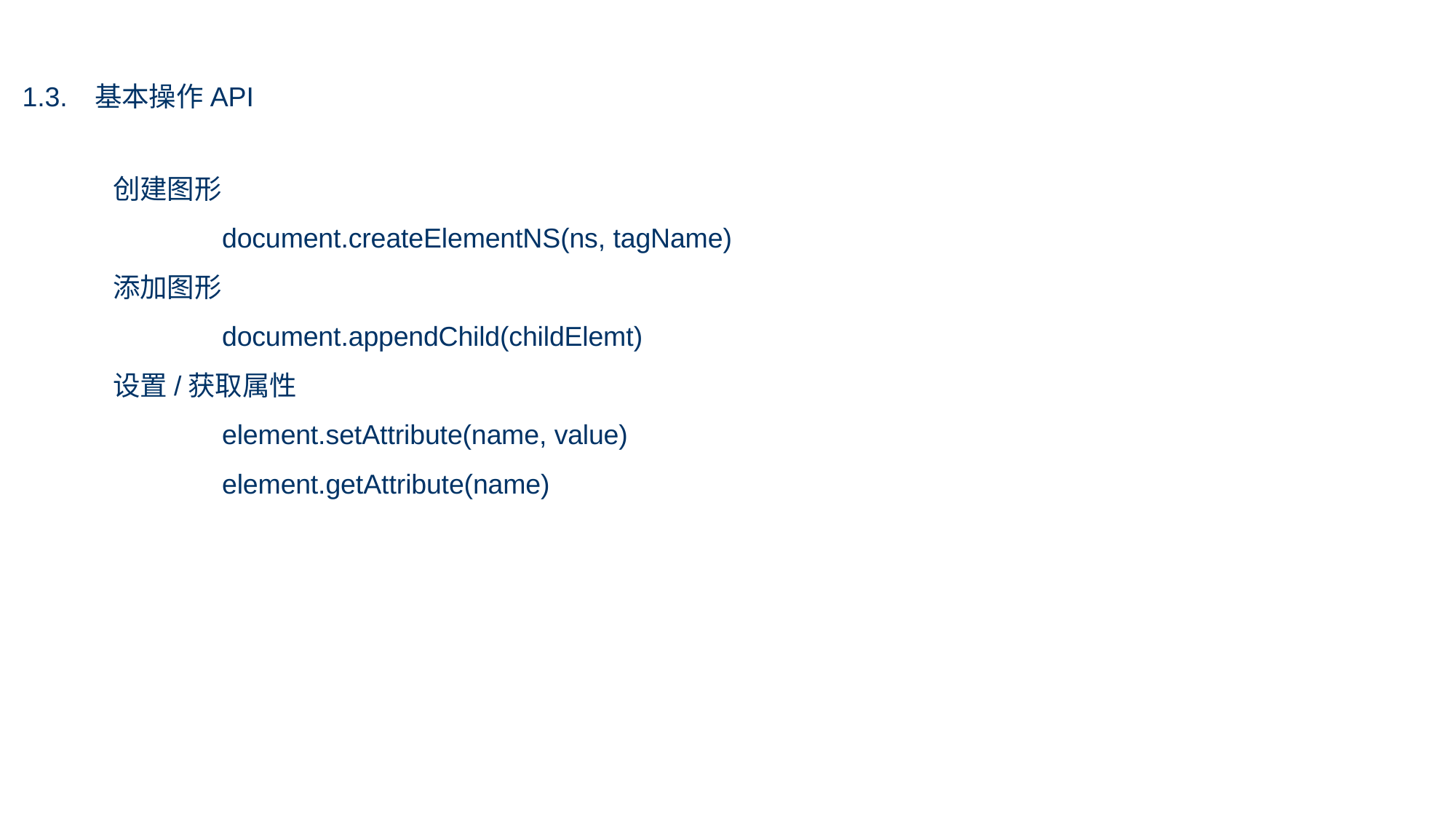

1.3. 基本操作API
创建图形
	document.createElementNS(ns, tagName)
添加图形
	document.appendChild(childElemt)
设置/获取属性
	element.setAttribute(name, value)
	element.getAttribute(name)